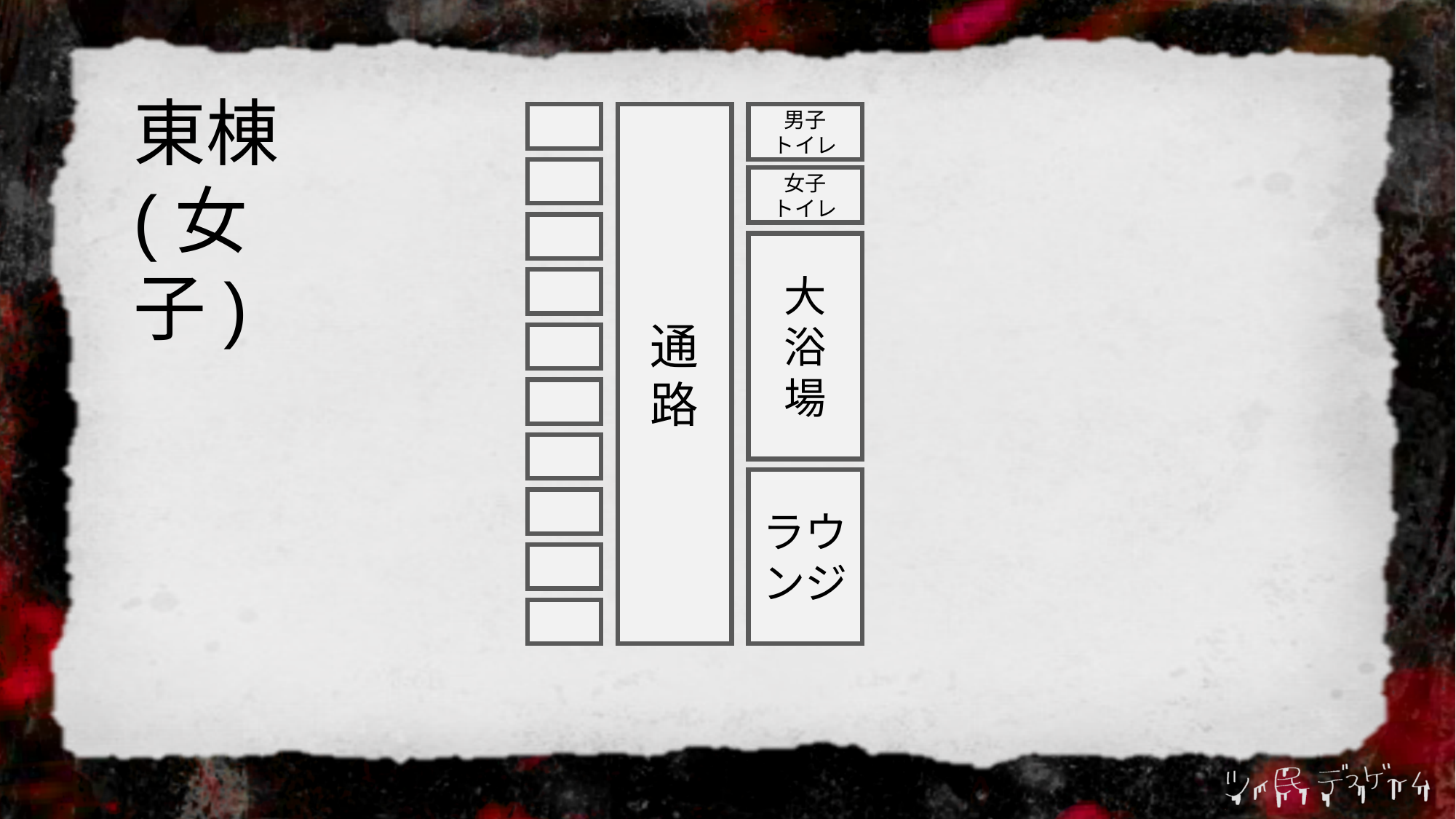

東棟
(女子)

通路
男子
トイレ

女子
トイレ

大
浴
場

ラウンジ